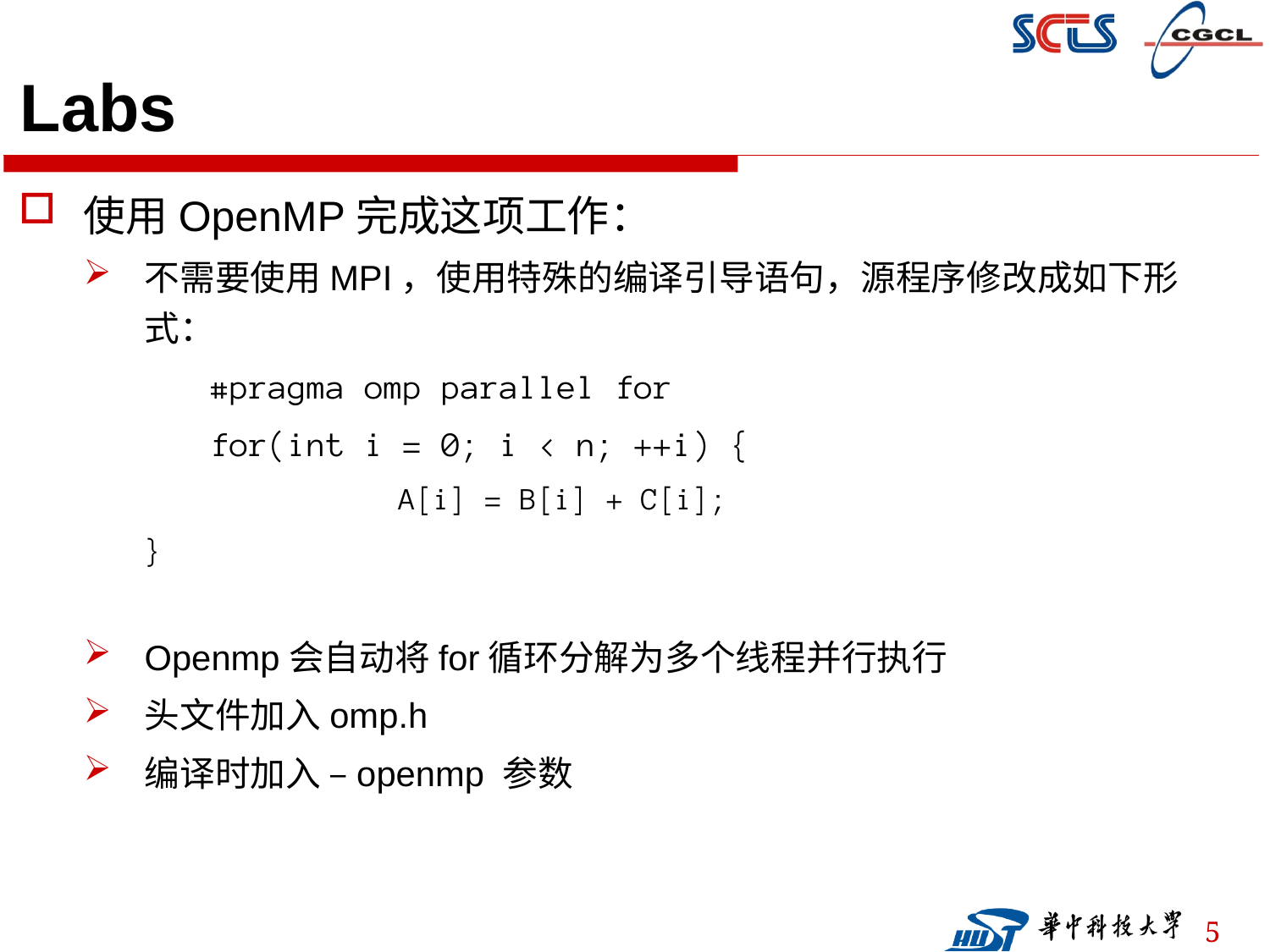

# Labs
使用OpenMP完成这项工作：
不需要使用MPI，使用特殊的编译引导语句，源程序修改成如下形式：
	#pragma omp parallel for
	for(int i = 0; i < n; ++i) {
		A[i] = B[i] + C[i];
}

Openmp会自动将for循环分解为多个线程并行执行
头文件加入omp.h
编译时加入 –openmp 参数